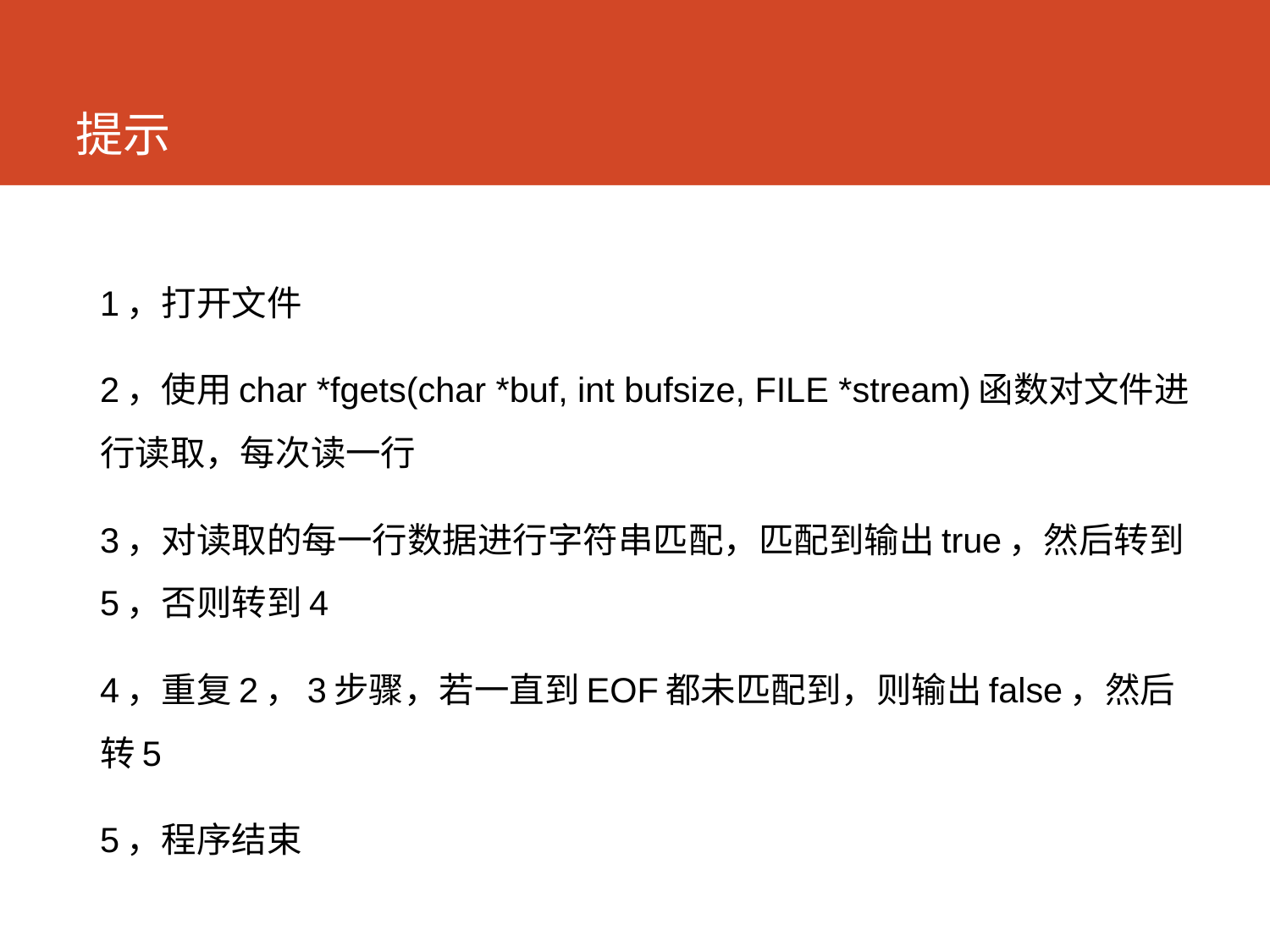

# 提示
1，打开文件
2，使用char *fgets(char *buf, int bufsize, FILE *stream)函数对文件进行读取，每次读一行
3，对读取的每一行数据进行字符串匹配，匹配到输出true，然后转到5，否则转到4
4，重复2，3步骤，若一直到EOF都未匹配到，则输出false，然后转5
5，程序结束